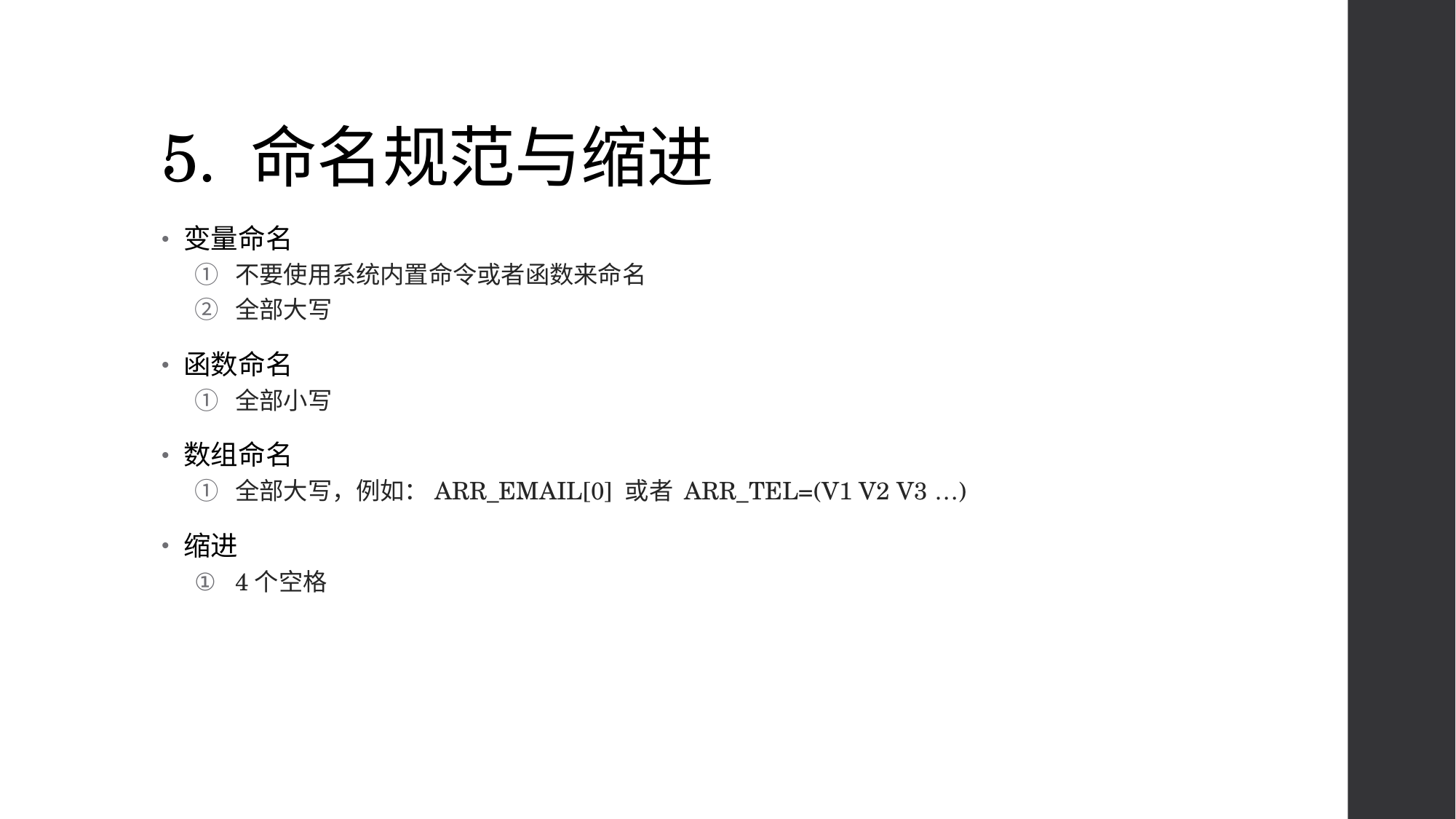

# 5. 命名规范与缩进
变量命名
不要使用系统内置命令或者函数来命名
全部大写
函数命名
全部小写
数组命名
全部大写，例如：ARR_EMAIL[0] 或者 ARR_TEL=(V1 V2 V3 …)
缩进
4个空格